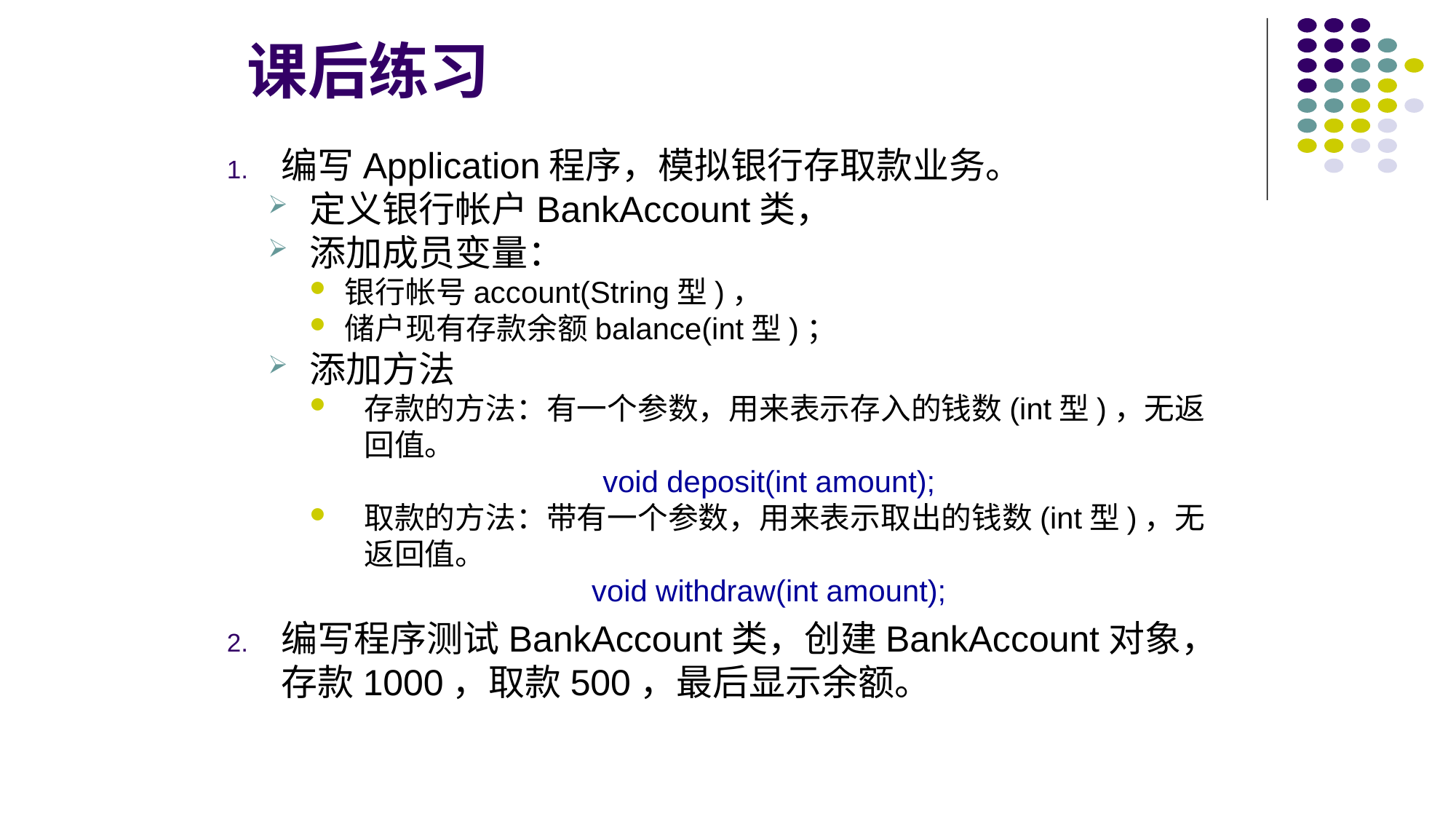

# 课后练习
编写Application程序，模拟银行存取款业务。
定义银行帐户BankAccount类，
添加成员变量：
银行帐号account(String型)，
储户现有存款余额balance(int型)；
添加方法
存款的方法：有一个参数，用来表示存入的钱数(int型)，无返回值。
void deposit(int amount);
取款的方法：带有一个参数，用来表示取出的钱数(int型)，无返回值。
void withdraw(int amount);
编写程序测试BankAccount类，创建BankAccount对象，存款1000，取款500，最后显示余额。
141